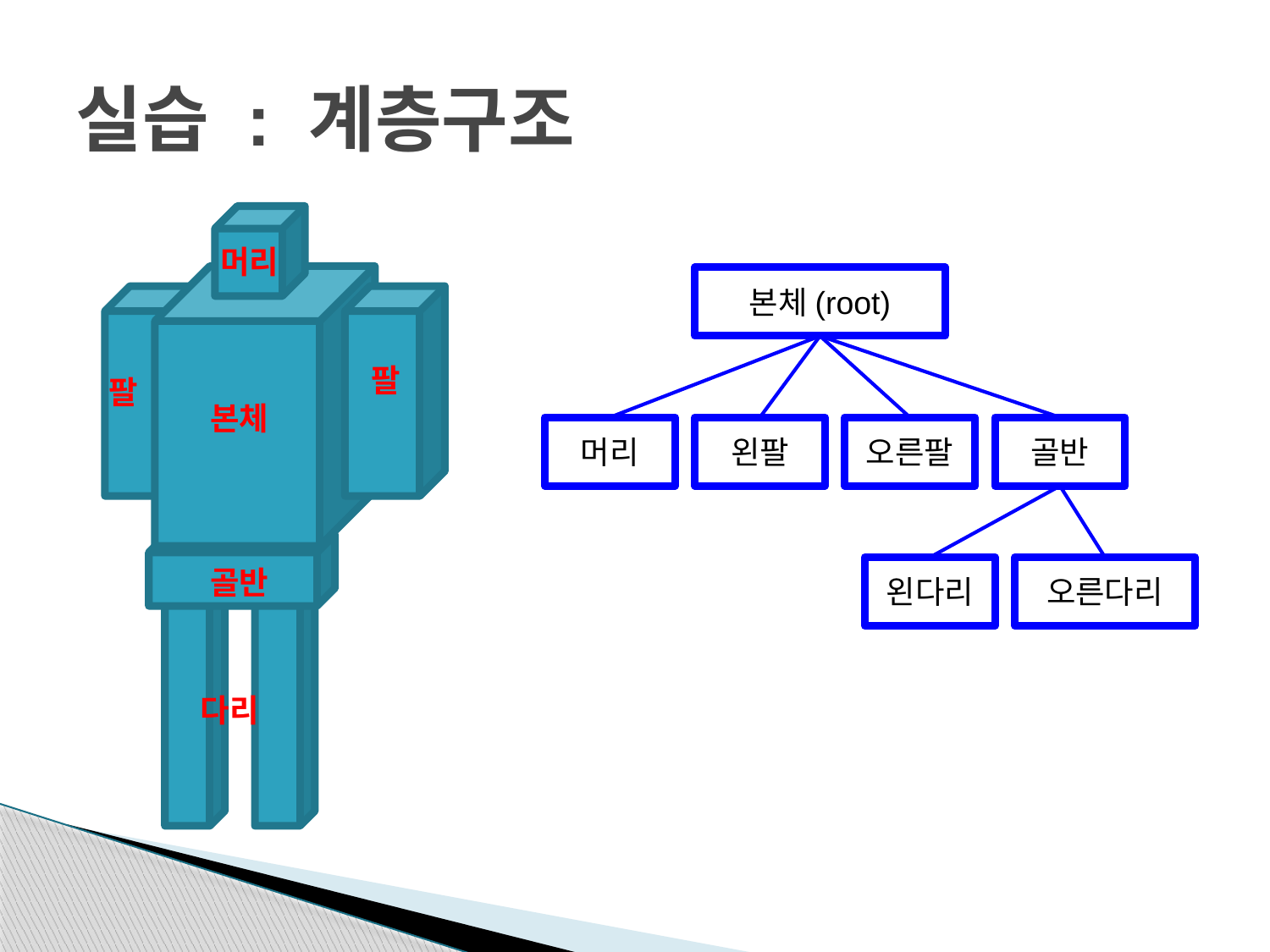

# 실습 : 계층구조

머리

본체(root)

팔
팔
본체
머리
왼팔
오른팔
골반

골반
왼다리
오른다리

다리